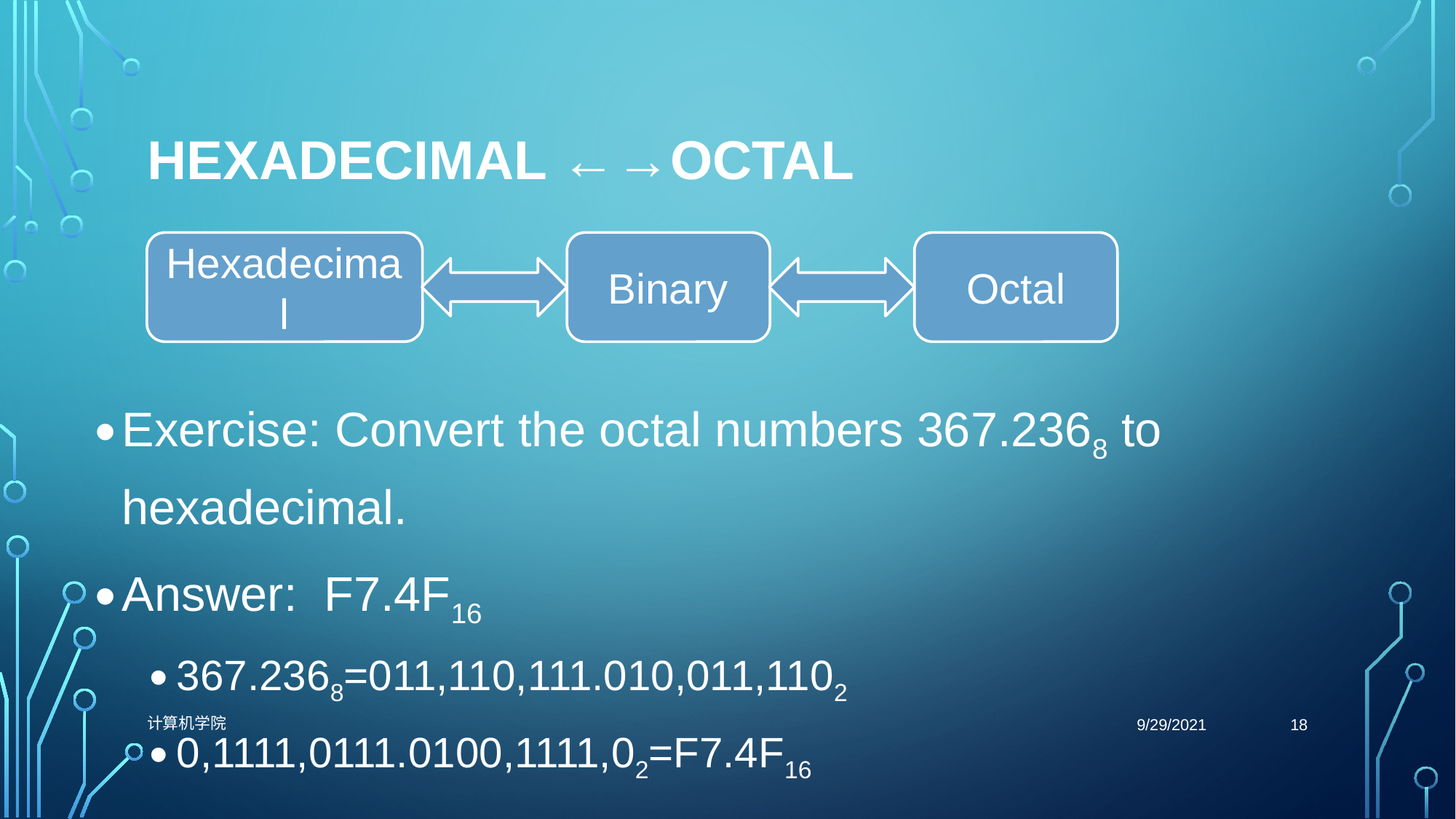

# Hexadecimal ←→Octal
Hexadecimal
Binary
Octal

Exercise: Convert the octal numbers 367.2368 to hexadecimal.
Answer:  F7.4F16
367.2368=011,110,111.010,011,1102
0,1111,0111.0100,1111,02=F7.4F16

18
计算机学院
9/29/2021